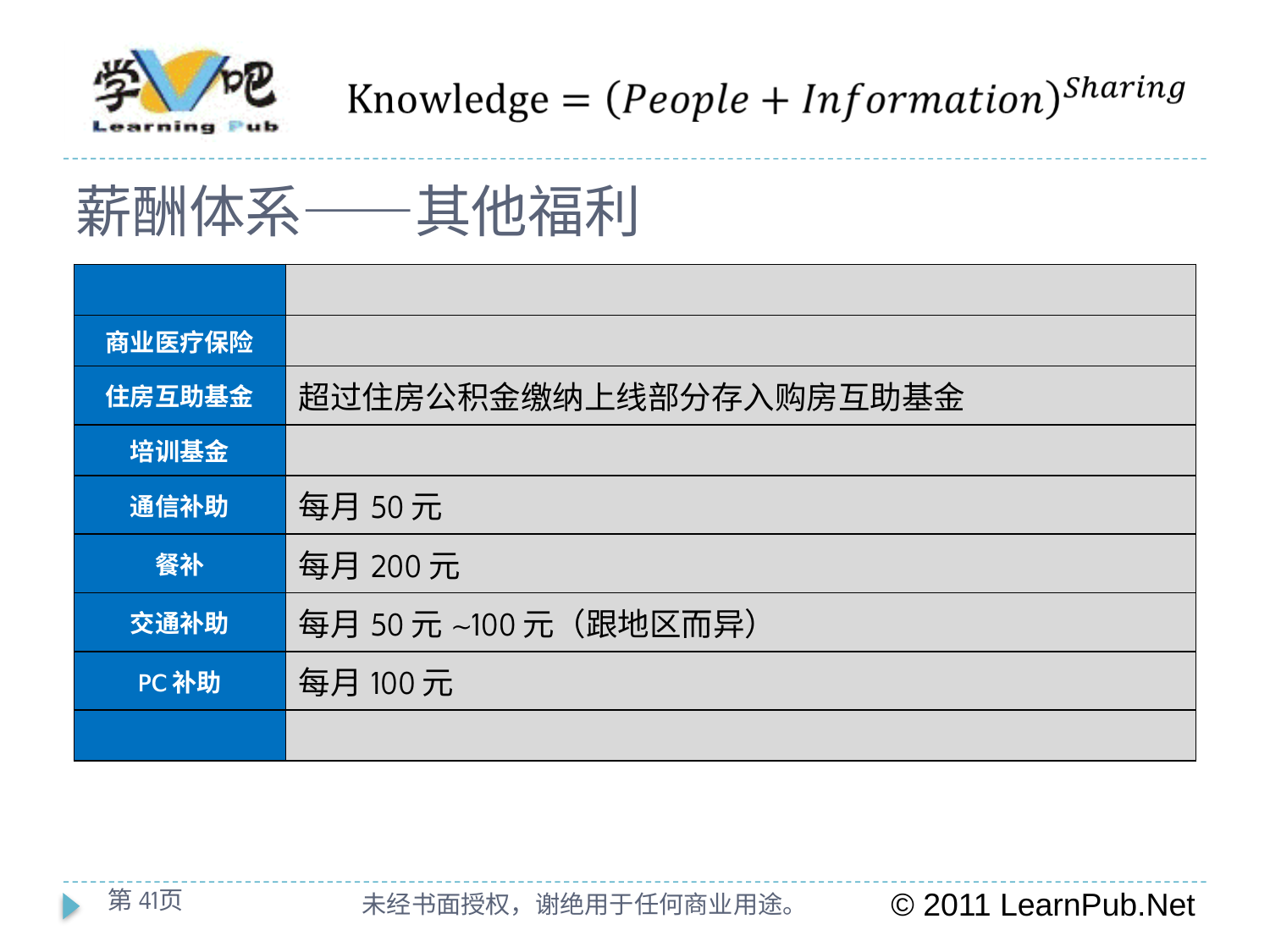

薪酬体系——其他福利
|  |  |
| --- | --- |
| 商业医疗保险 |  |
| 住房互助基金 | 超过住房公积金缴纳上线部分存入购房互助基金 |
| 培训基金 |  |
| 通信补助 | 每月50元 |
| 餐补 | 每月200元 |
| 交通补助 | 每月50元~100元（跟地区而异） |
| PC补助 | 每月100元 |
|  |  |
第41页
未经书面授权，谢绝用于任何商业用途。